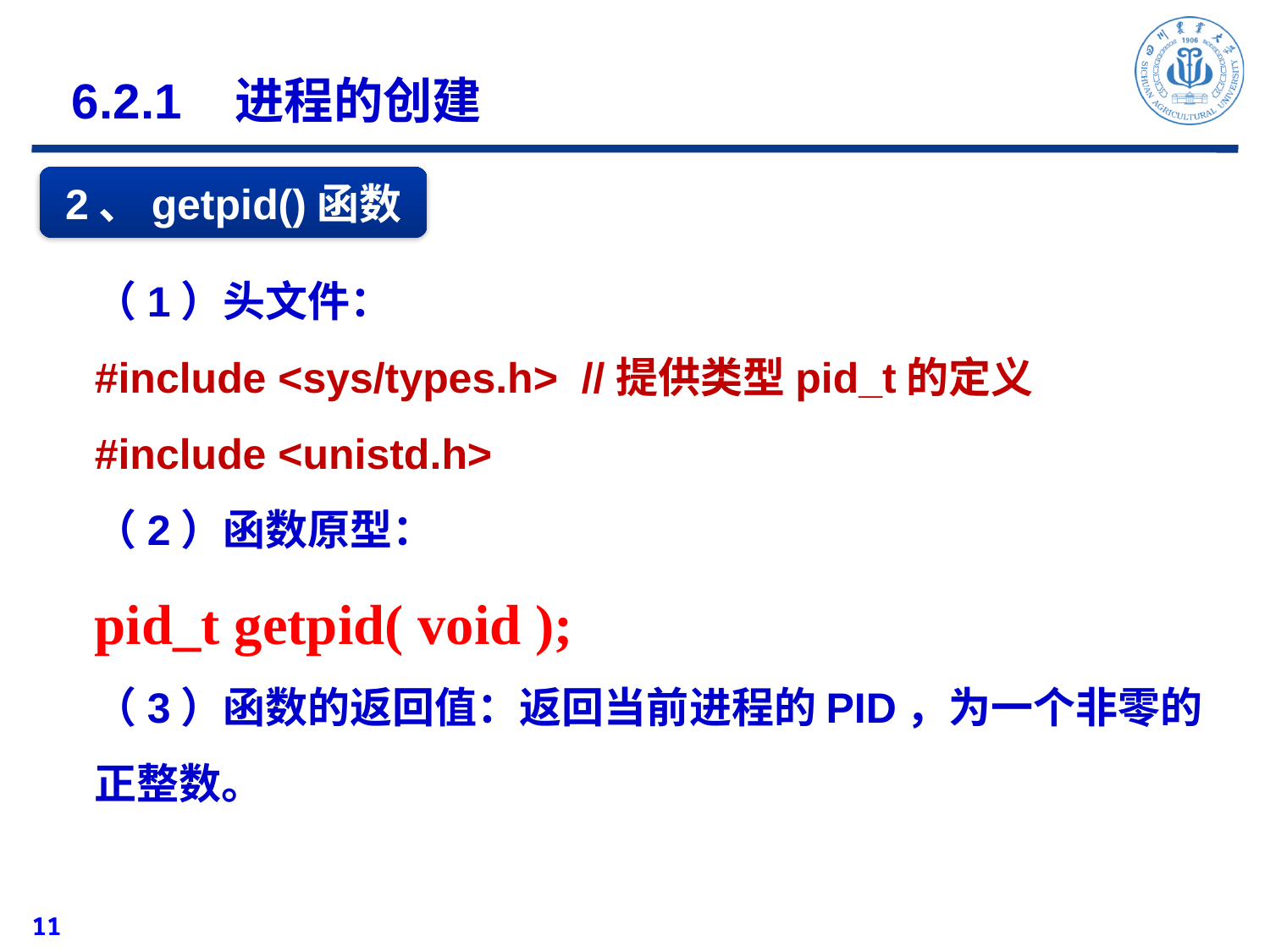

6.2.1   进程的创建
2、getpid()函数
（1）头文件：
#include <sys/types.h>  //提供类型pid_t的定义
#include <unistd.h>
（2）函数原型：
pid_t getpid( void );
（3）函数的返回值：返回当前进程的PID，为一个非零的正整数。